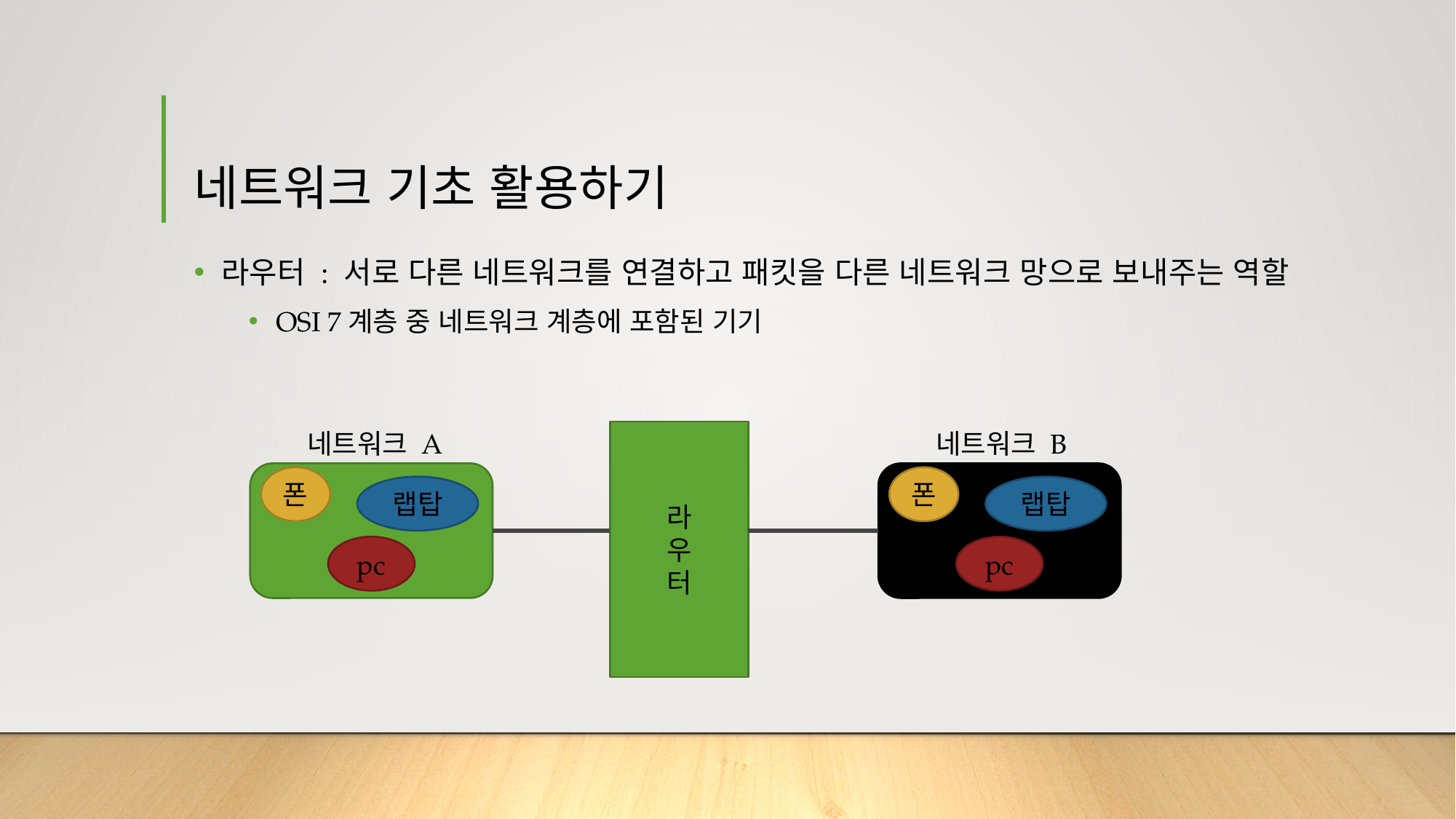

# 네트워크 기초 활용하기
라우터 : 서로 다른 네트워크를 연결하고 패킷을 다른 네트워크 망으로 보내주는 역할
OSI 7계층 중 네트워크 계층에 포함된 기기

네트워크 A
라
우
터
네트워크 B

폰
폰
랩탑
랩탑
pc
pc